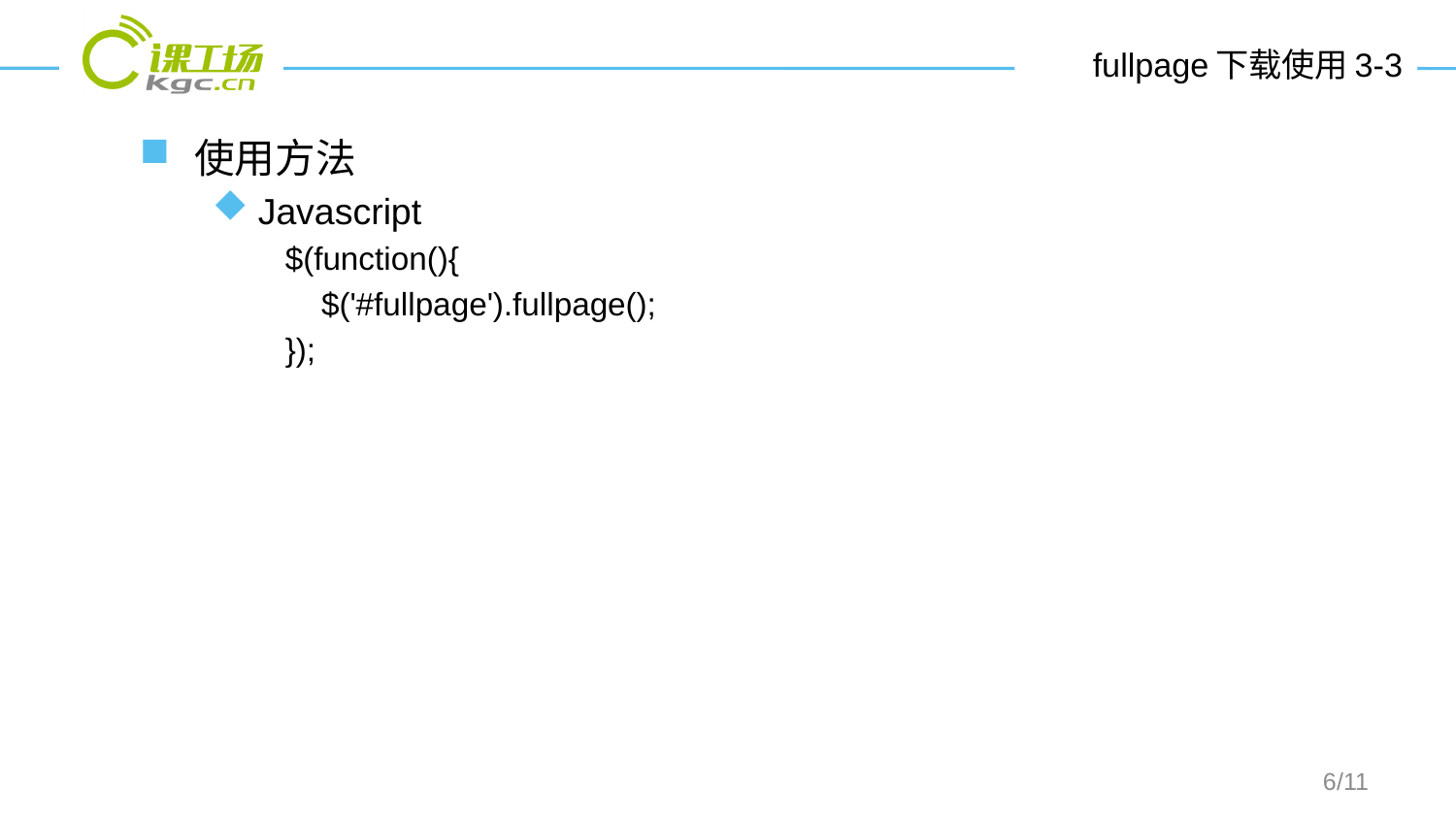

# fullpage下载使用3-3
使用方法
Javascript
$(function(){
    $('#fullpage').fullpage();
});

6/11